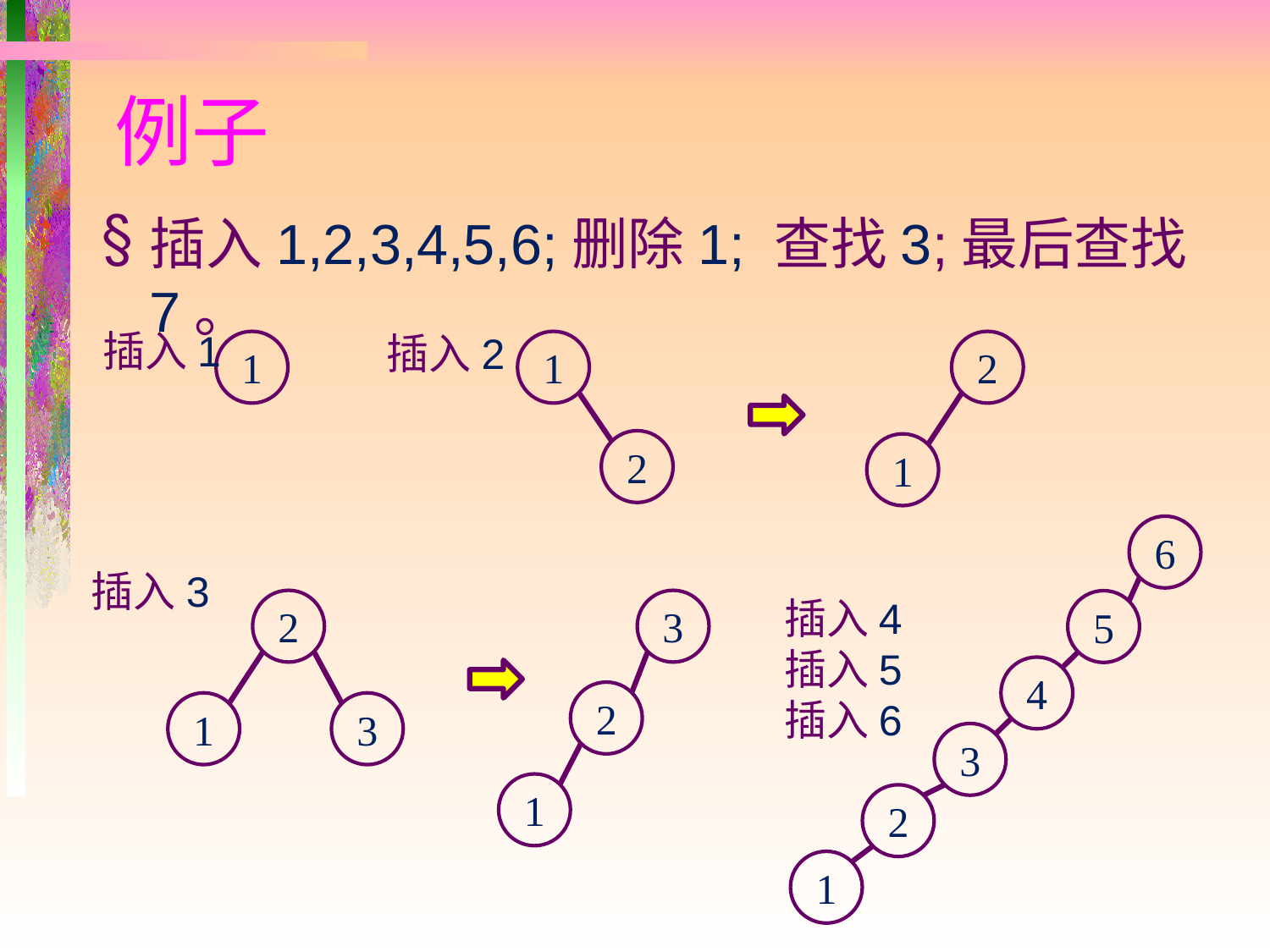

# 例子
插入1,2,3,4,5,6;删除1; 查找3;最后查找7。
插入1
插入2
2
1
1
1
2

6
5
4
3
2
1
插入3
插入4
插入5
插入6
3
2
1
2
3
1